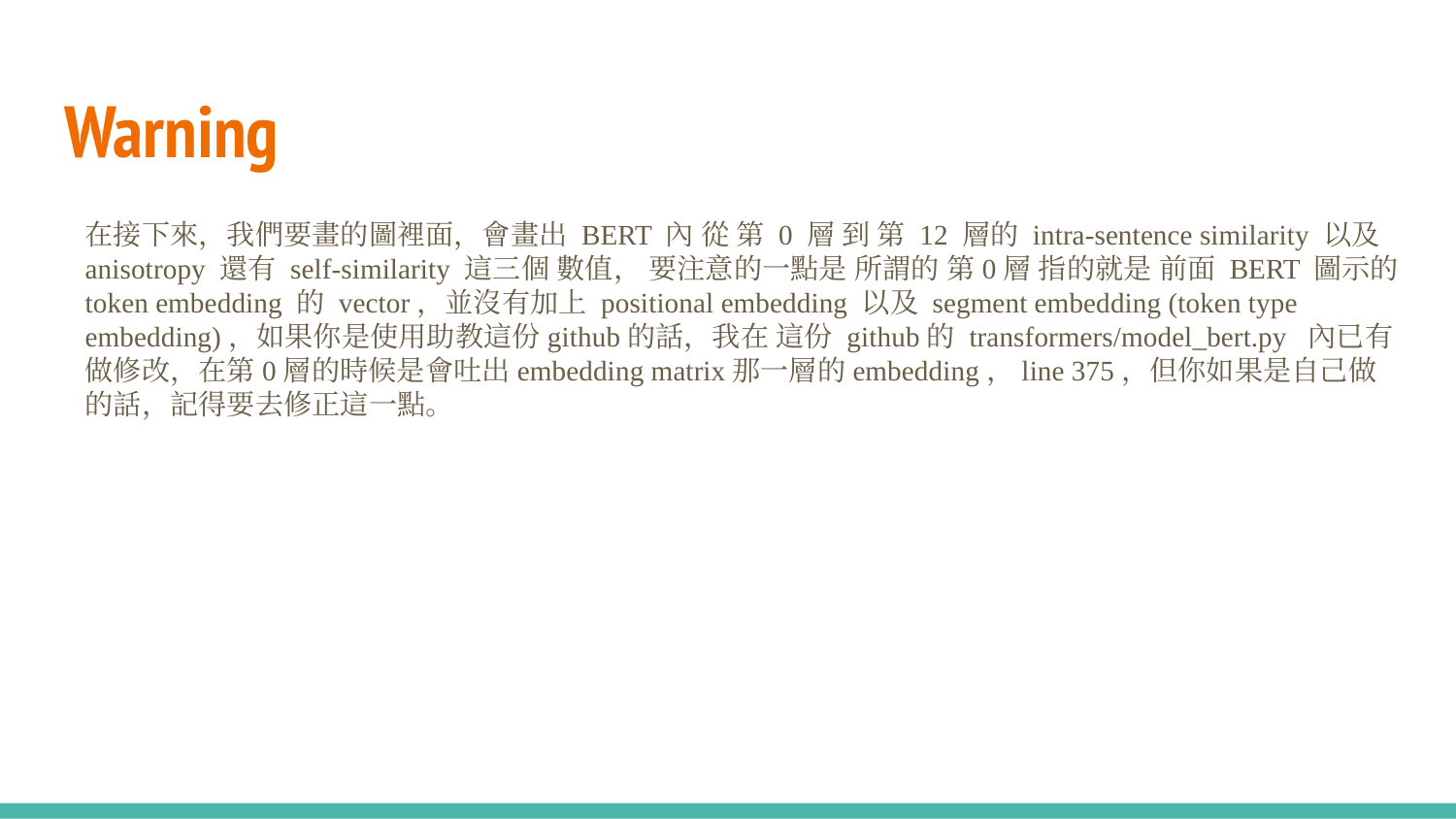

# Warning
在接下來，我們要畫的圖裡面，會畫出 BERT 內 從 第 0 層 到 第 12 層的 intra-sentence similarity 以及 anisotropy 還有 self-similarity 這三個 數值， 要注意的一點是 所謂的 第0層 指的就是 前面 BERT 圖示的 token embedding 的 vector，並沒有加上 positional embedding 以及 segment embedding (token type embedding)，如果你是使用助教這份github的話，我在 這份 github的 transformers/model_bert.py  內已有做修改，在第0層的時候是會吐出embedding matrix那一層的embedding，line 375，但你如果是自己做的話，記得要去修正這一點。